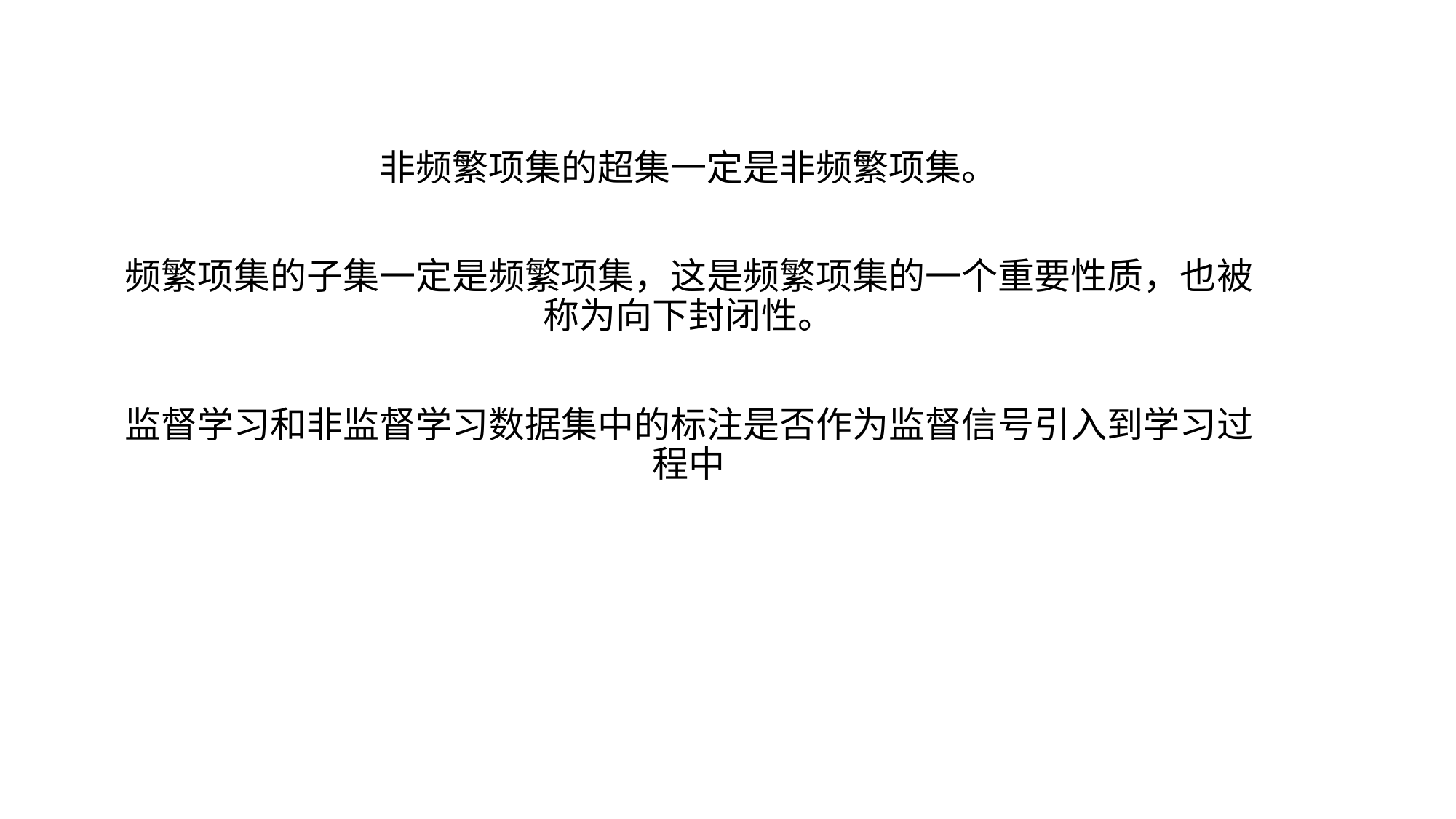

非频繁项集的超集一定是非频繁项集。

频繁项集的子集一定是频繁项集，这是频繁项集的一个重要性质，也被称为向下封闭性。

监督学习和非监督学习数据集中的标注是否作为监督信号引入到学习过程中